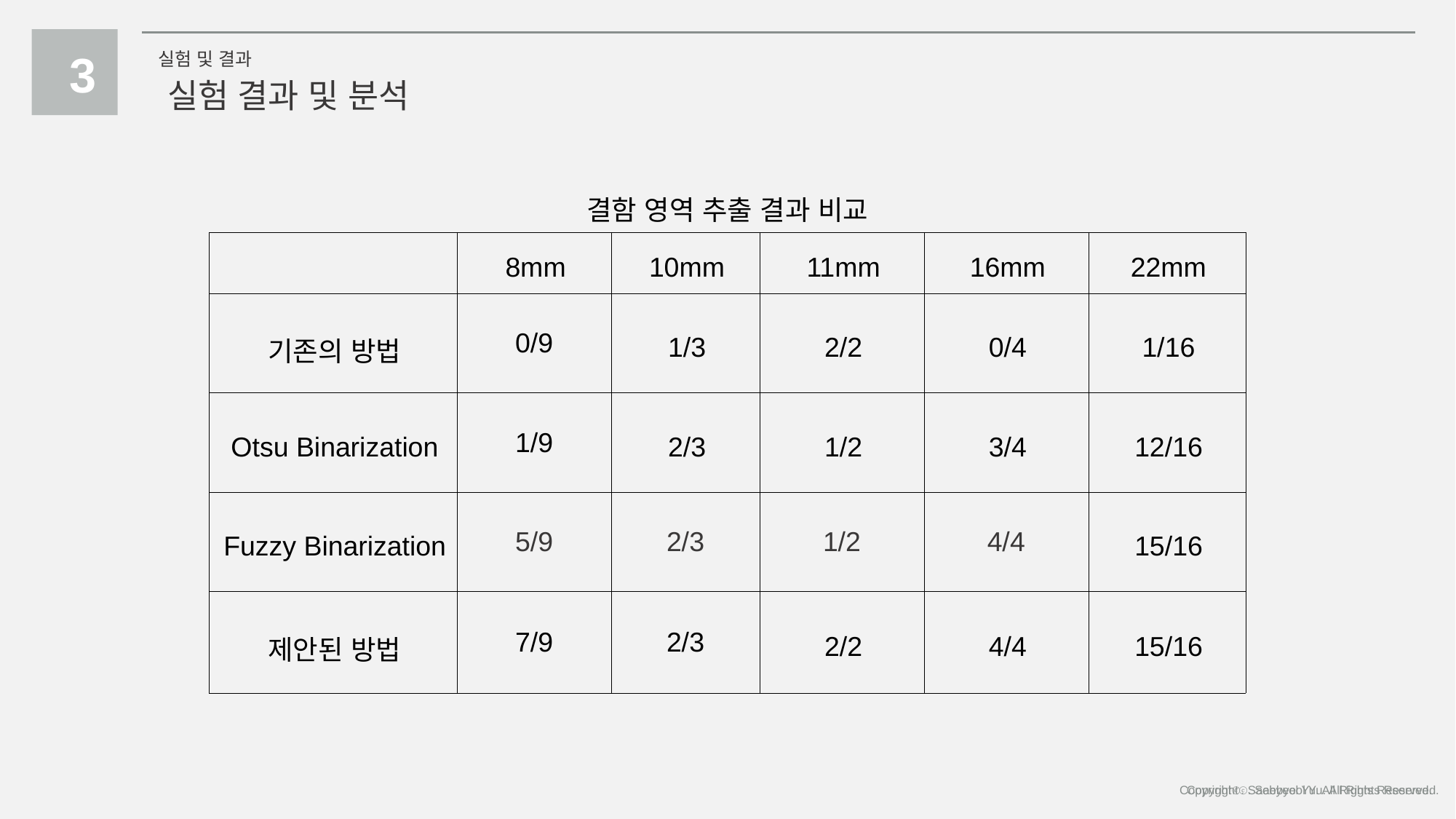

3
실험 및 결과
실험 결과 및 분석
| 결함 영역 추출 결과 비교 |  |  |  |  |  |
| --- | --- | --- | --- | --- | --- |
|  | 8mm | 10mm | 11mm | 16mm | 22mm |
| 기존의 방법 | 0/9 | 1/3 | 2/2 | 0/4 | 1/16 |
| Otsu Binarization | 1/9 | 2/3 | 1/2 | 3/4 | 12/16 |
| Fuzzy Binarization | 5/9 | 2/3 | 1/2 | 4/4 | 15/16 |
| 제안된 방법 | 7/9 | 2/3 | 2/2 | 4/4 | 15/16 |
Copyrightⓒ. Saebyeol Yu. All Rights Reserved.